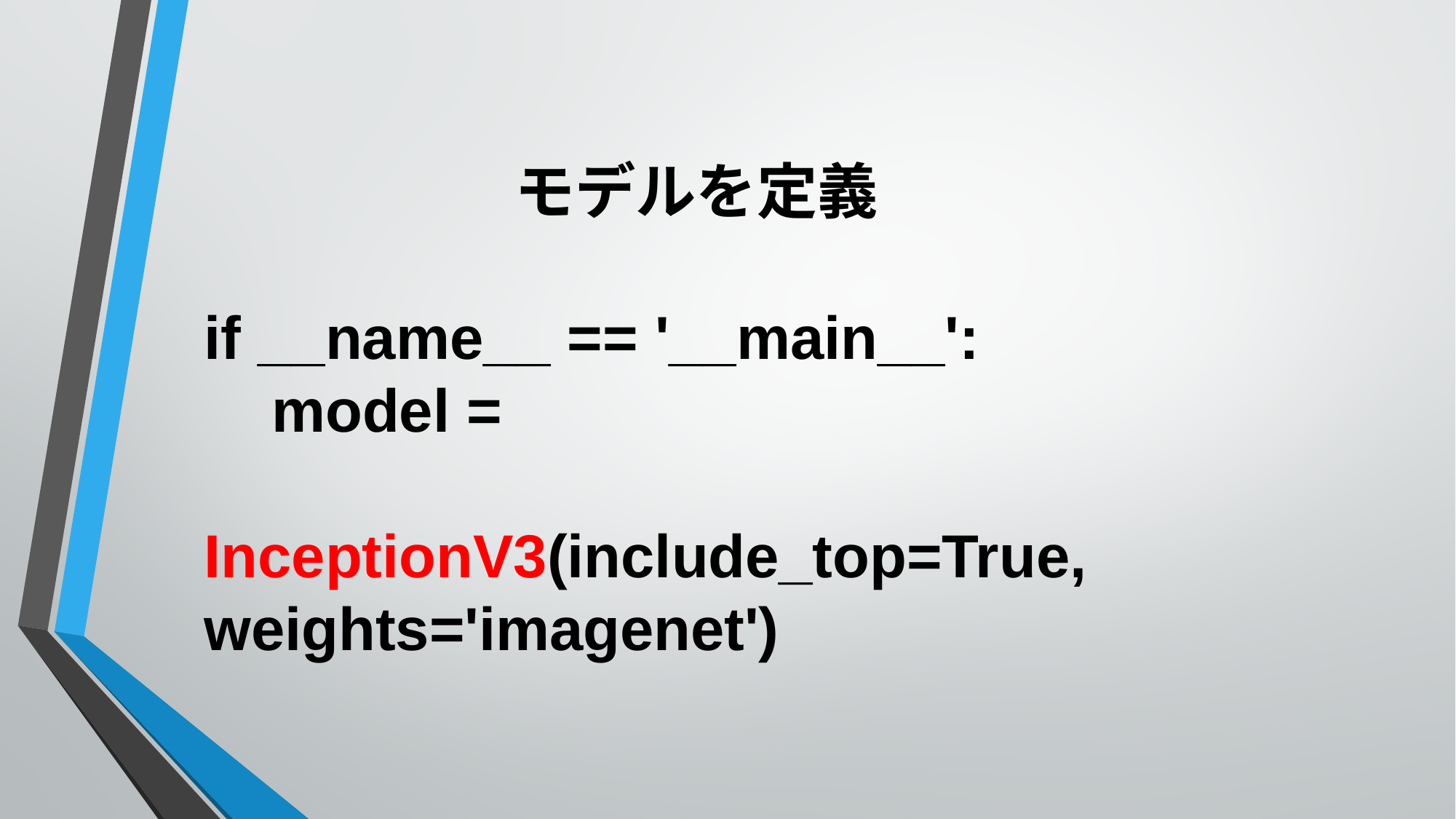

モデルを定義

if __name__ == '__main__':
    model =
	InceptionV3(include_top=True, 	weights='imagenet')